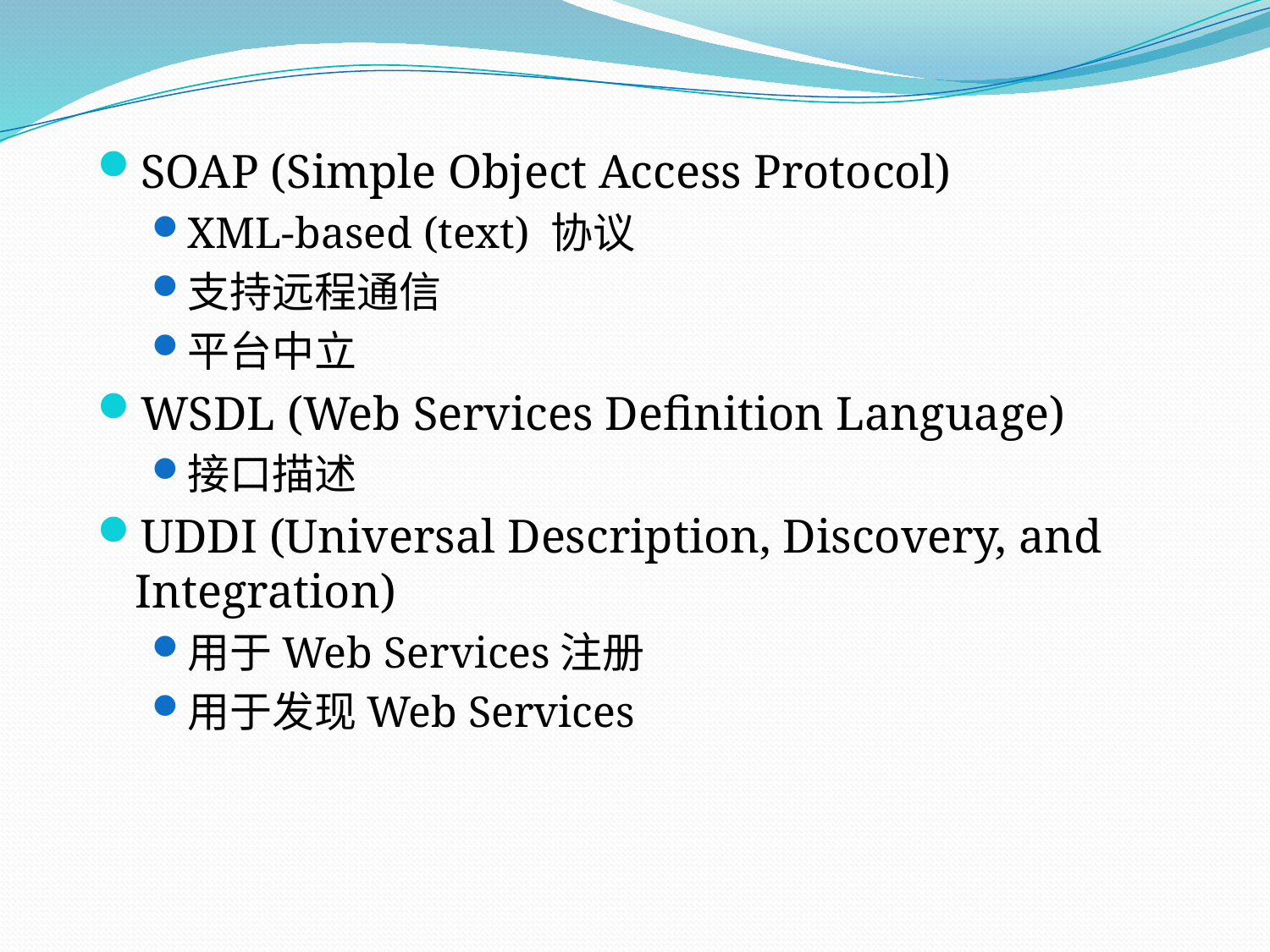

SOAP (Simple Object Access Protocol)
XML-based (text) 协议
支持远程通信
平台中立
WSDL (Web Services Definition Language)
接口描述
UDDI (Universal Description, Discovery, and Integration)
用于Web Services注册
用于发现Web Services